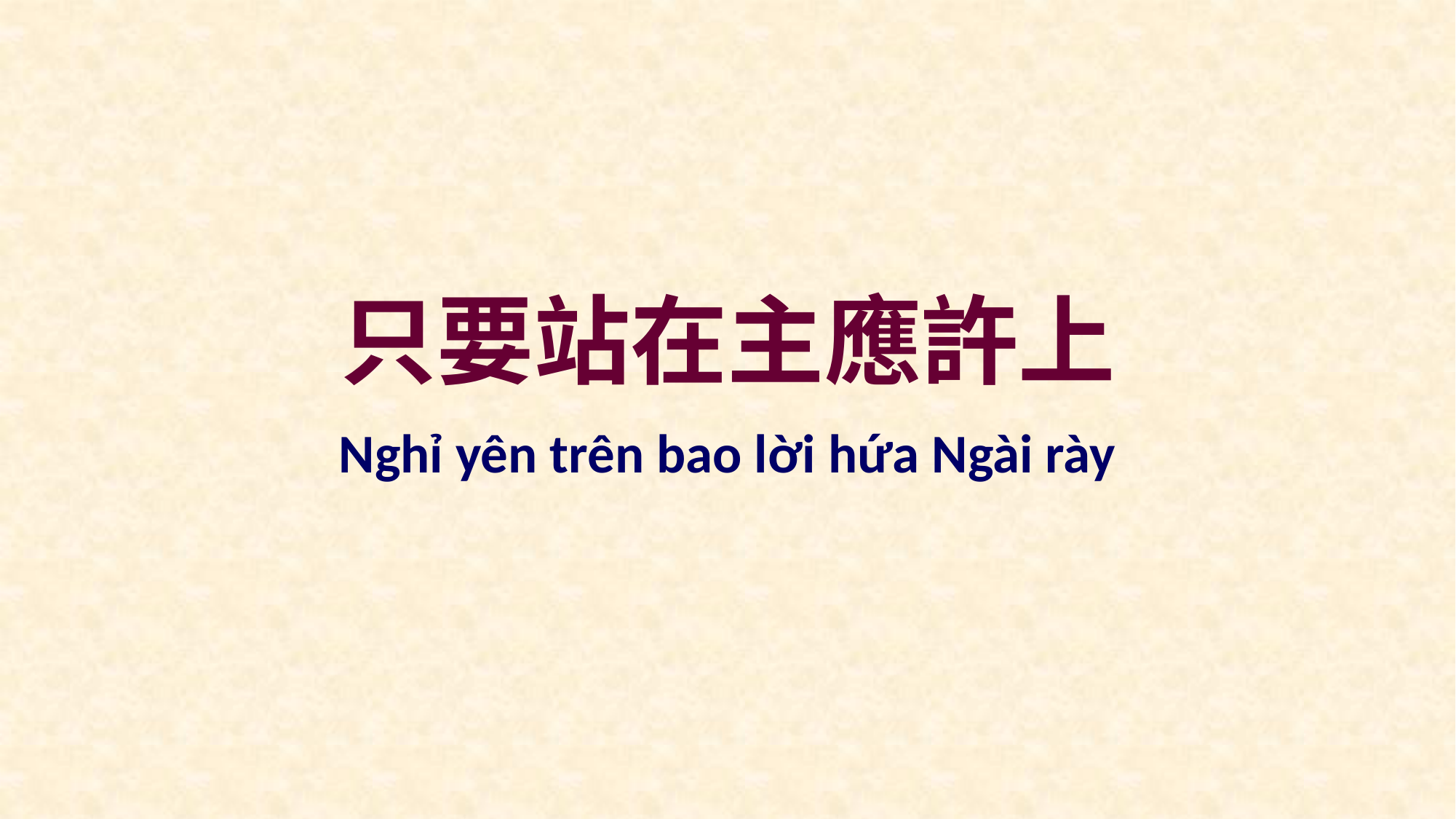

只要站在主應許上
Nghỉ yên trên bao lời hứa Ngài rày